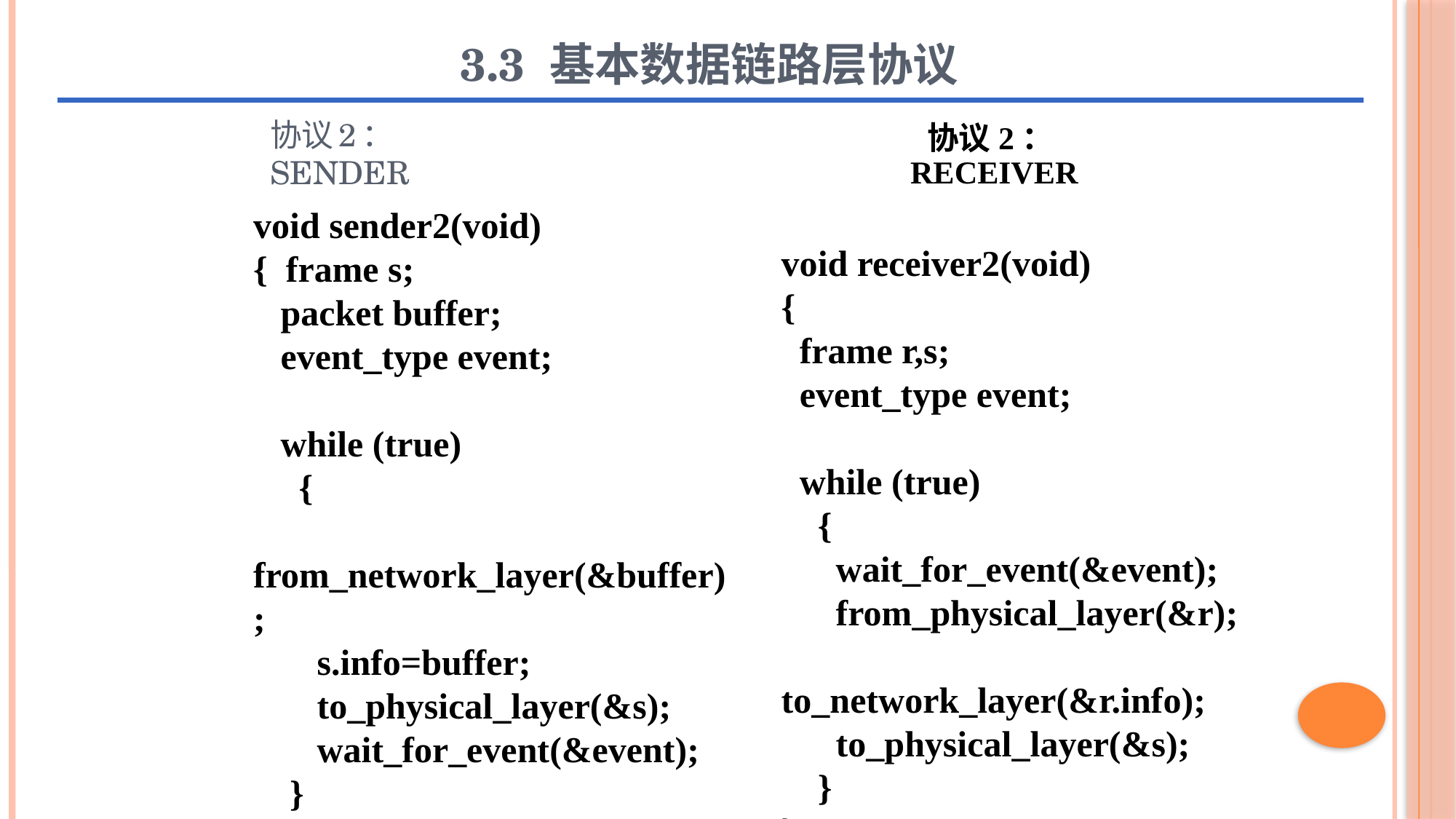

# 3.3 基本数据链路层协议
协议2：RECEIVER
协议2：SENDER
void sender2(void)
{  frame s;
   packet buffer;
   event_type event;

   while (true)
     {
       from_network_layer(&buffer);
       s.info=buffer;
       to_physical_layer(&s);
       wait_for_event(&event);
    }
}
void receiver2(void)
{
  frame r,s;
  event_type event;

  while (true)
    {
      wait_for_event(&event);
      from_physical_layer(&r);
      to_network_layer(&r.info);
      to_physical_layer(&s);
    }
}